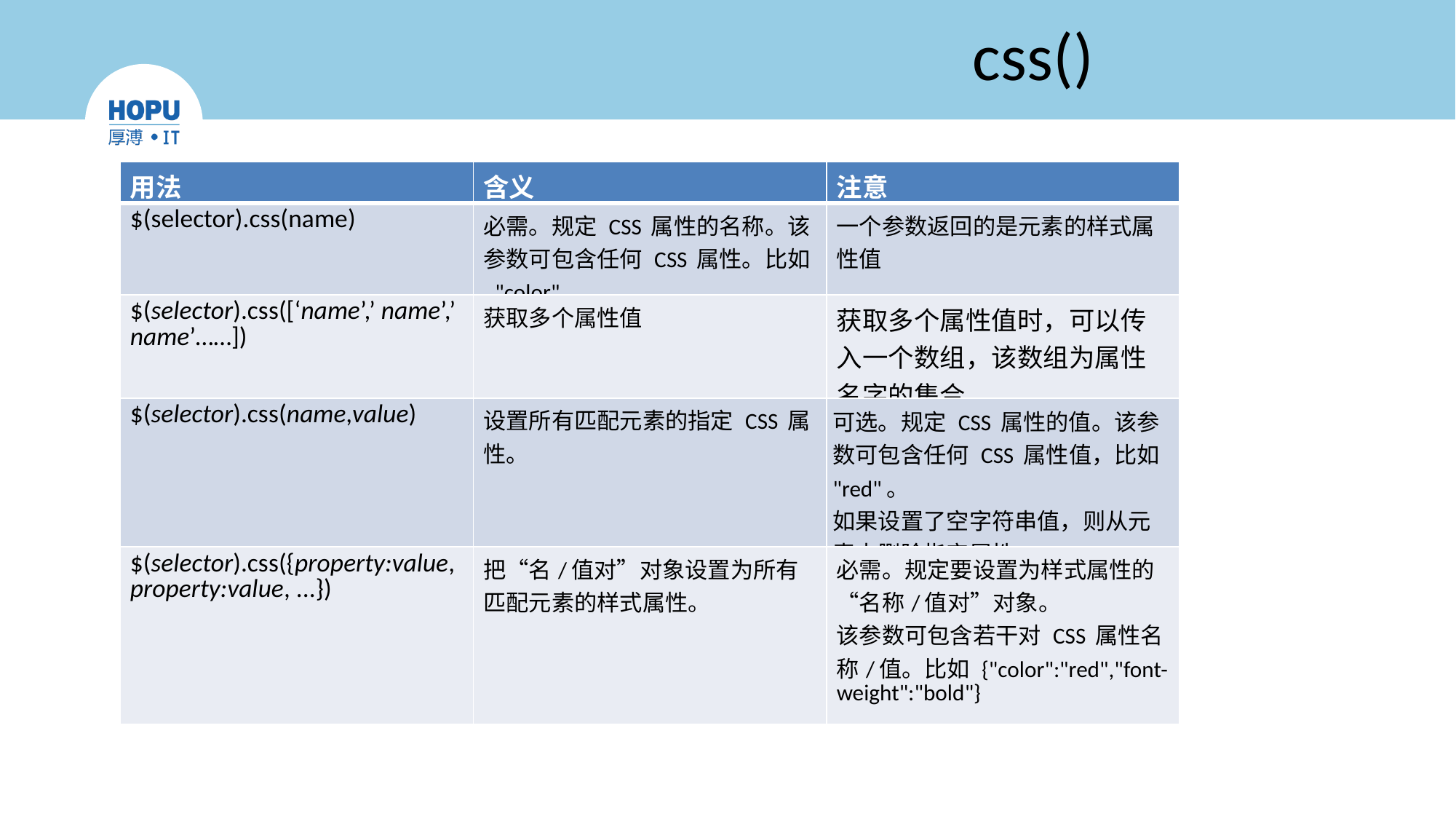

# css()

我们在上面看到了一个css()方法,这是jquery为我们提供的一个动态改变元素样式的一个方法。

| 用法 | 含义 | 注意 |
| --- | --- | --- |
| $(selector).css(name) | 必需。规定 CSS 属性的名称。该参数可包含任何 CSS 属性。比如 "color"。 | 一个参数返回的是元素的样式属性值 |
| $(selector).css([‘name’,’ name’,’ name’……]) | 获取多个属性值 | 获取多个属性值时，可以传入一个数组，该数组为属性名字的集合。 |
| $(selector).css(name,value) | 设置所有匹配元素的指定 CSS 属性。 | 可选。规定 CSS 属性的值。该参数可包含任何 CSS 属性值，比如 "red"。 如果设置了空字符串值，则从元素中删除指定属性。 |
| $(selector).css({property:value, property:value, ...}) | 把“名/值对”对象设置为所有匹配元素的样式属性。 | 必需。规定要设置为样式属性的“名称/值对”对象。 该参数可包含若干对 CSS 属性名称/值。比如 {"color":"red","font-weight":"bold"} |

css()
css() 方法返回或设置匹配的元素的一个或多个样式属性。